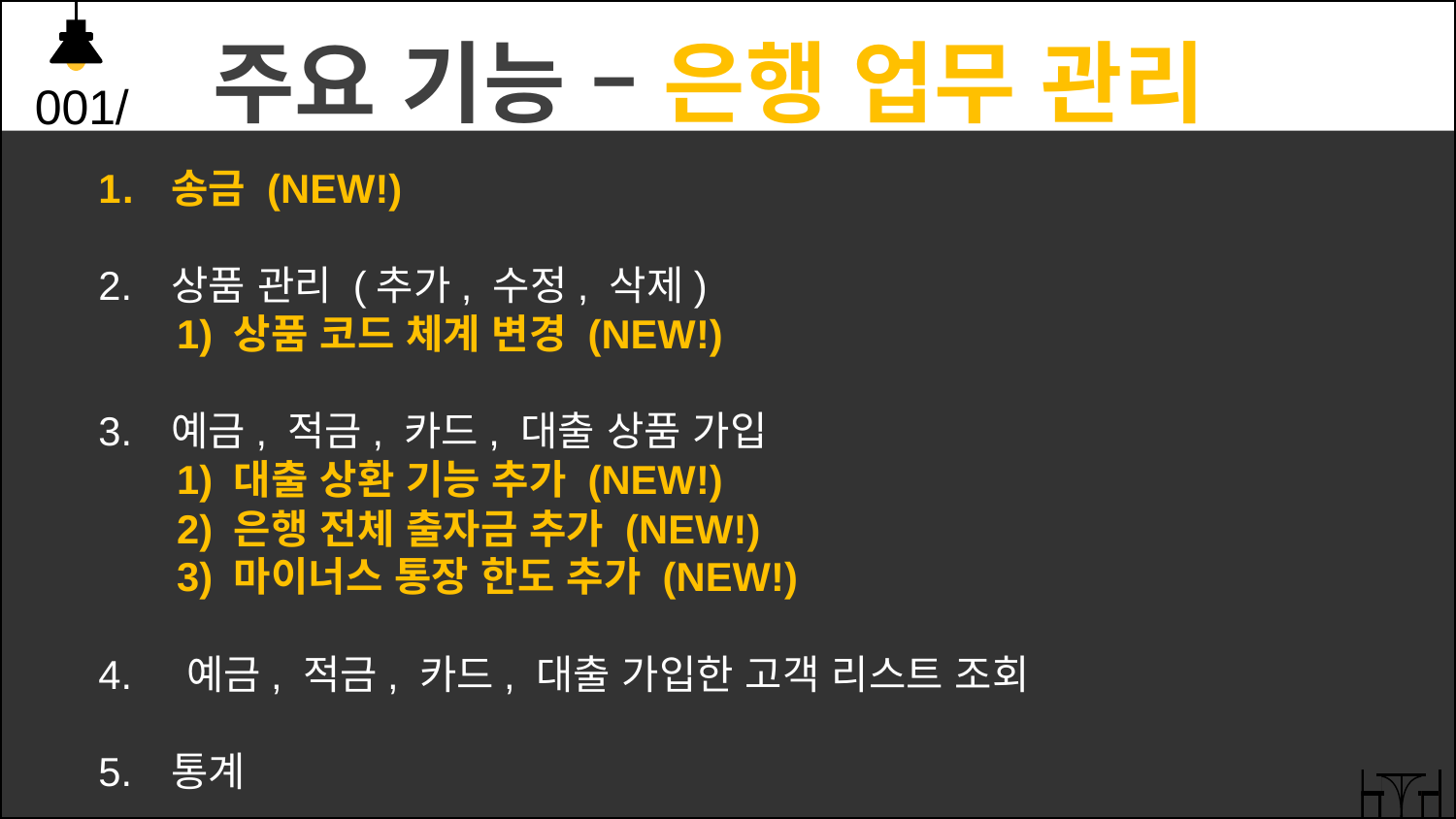

주요 기능 – 은행 업무 관리
001/

송금 (NEW!)

상품 관리 (추가, 수정, 삭제)
       1) 상품 코드 체계 변경 (NEW!)

예금, 적금, 카드, 대출 상품 가입
       1) 대출 상환 기능 추가 (NEW!)
       2) 은행 전체 출자금 추가 (NEW!)
       3) 마이너스 통장 한도 추가 (NEW!)

4.    예금, 적금, 카드, 대출 가입한 고객 리스트 조회

통계